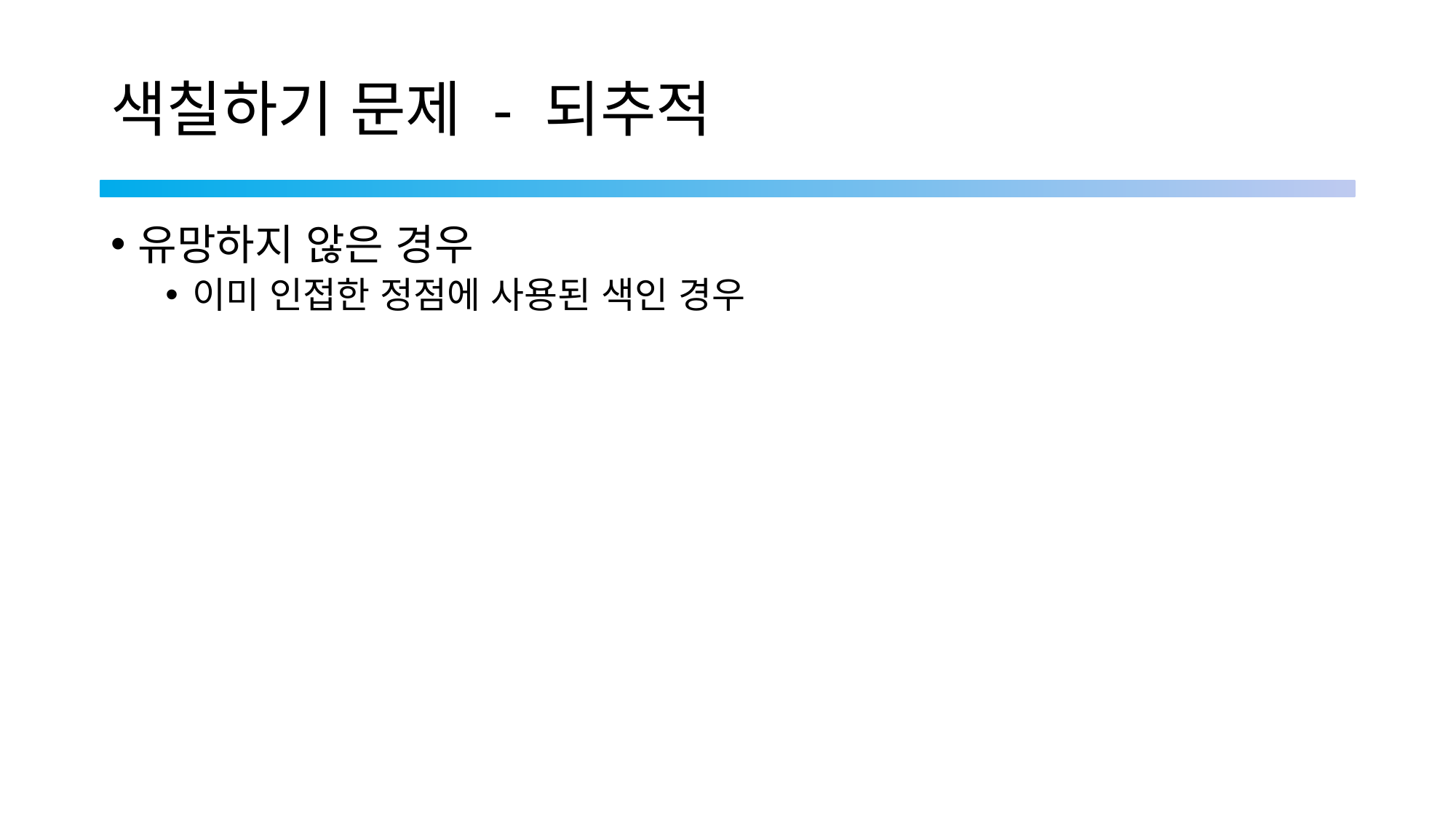

# 색칠하기 문제 - 되추적
유망하지 않은 경우
이미 인접한 정점에 사용된 색인 경우